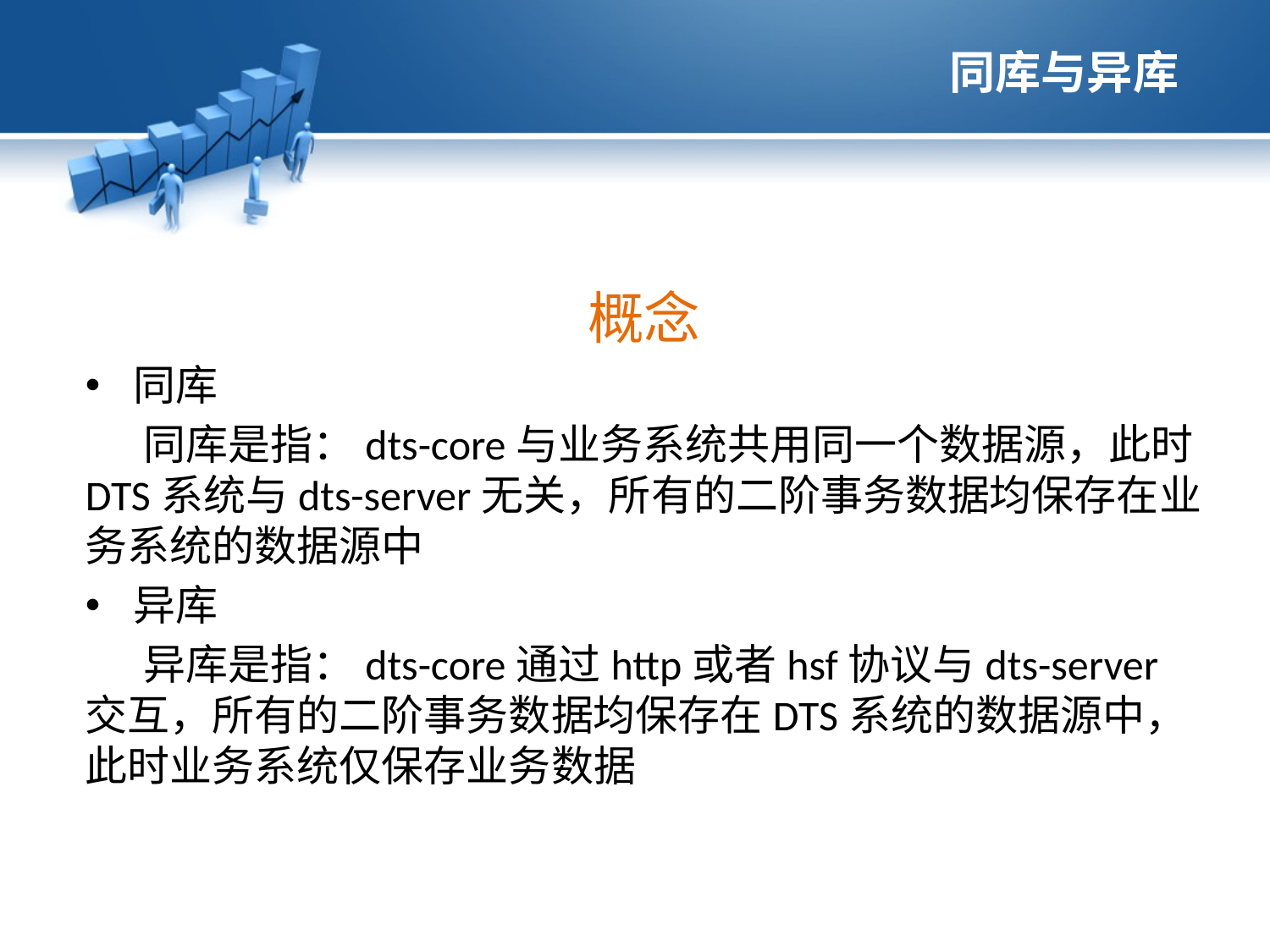

同库与异库
概念
同库
     同库是指：dts-core与业务系统共用同一个数据源，此时DTS系统与dts-server无关，所有的二阶事务数据均保存在业务系统的数据源中
异库
     异库是指：dts-core通过http或者hsf协议与dts-server交互，所有的二阶事务数据均保存在DTS系统的数据源中，此时业务系统仅保存业务数据